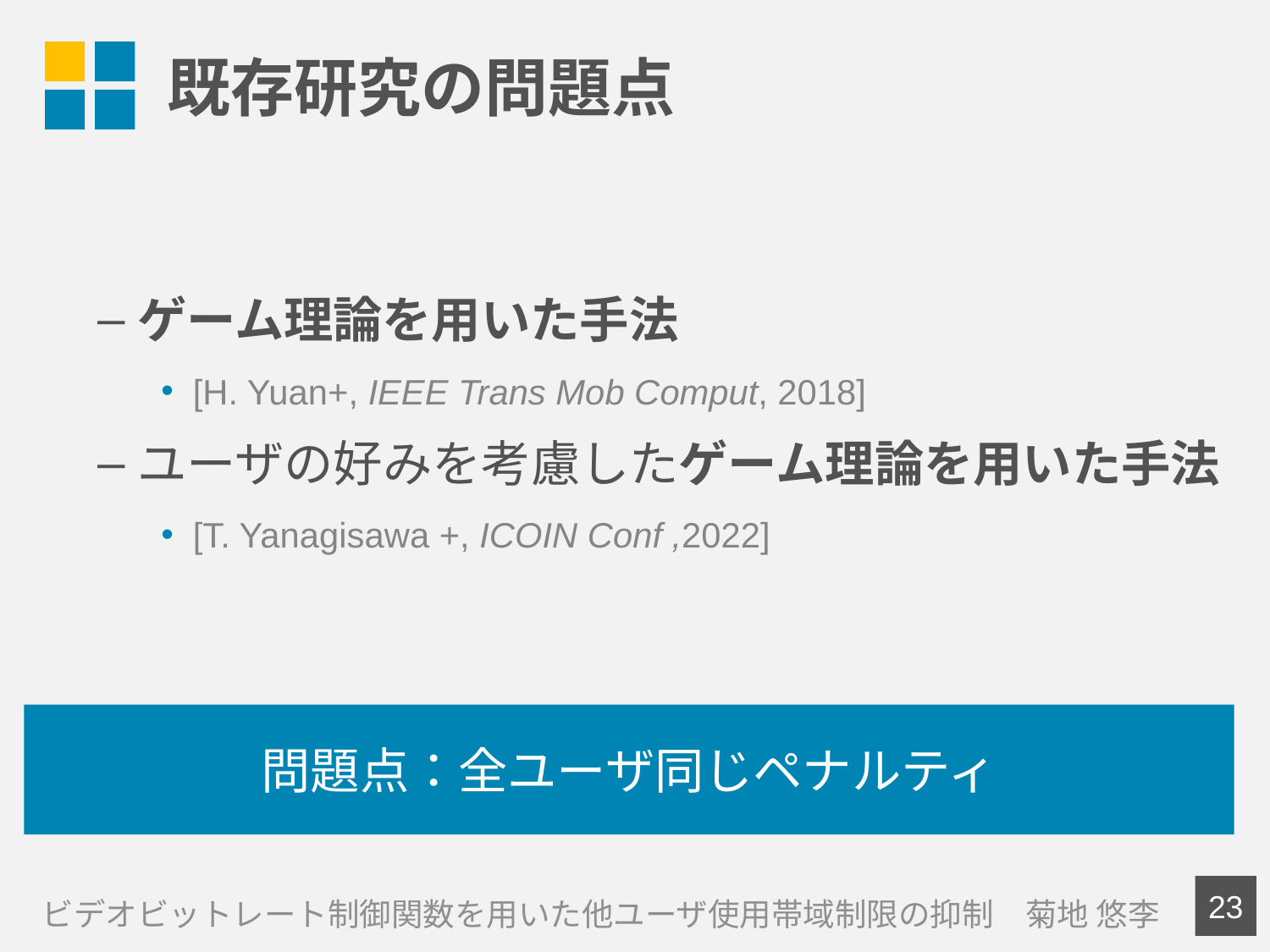

# 既存研究の問題点
ゲーム理論を用いた手法
[H. Yuan+, IEEE Trans Mob Comput, 2018]
ユーザの好みを考慮したゲーム理論を用いた手法
[T. Yanagisawa +, ICOIN Conf ,2022]

問題点：全ユーザ同じペナルティ
23
ビデオビットレート制御関数を用いた他ユーザ使用帯域制限の抑制　菊地 悠李